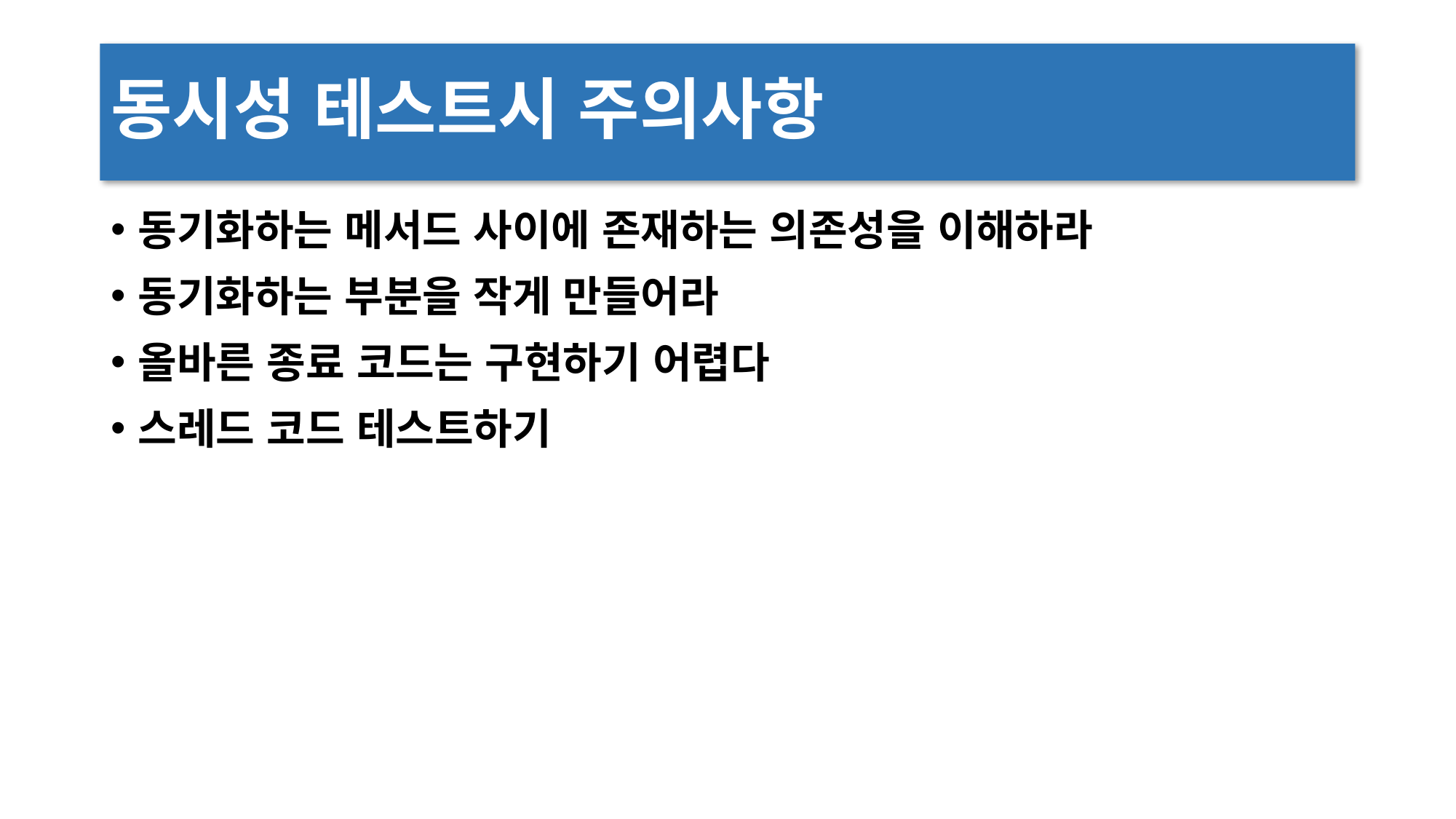

# 동시성 테스트시 주의사항
동기화하는 메서드 사이에 존재하는 의존성을 이해하라
동기화하는 부분을 작게 만들어라
올바른 종료 코드는 구현하기 어렵다
스레드 코드 테스트하기